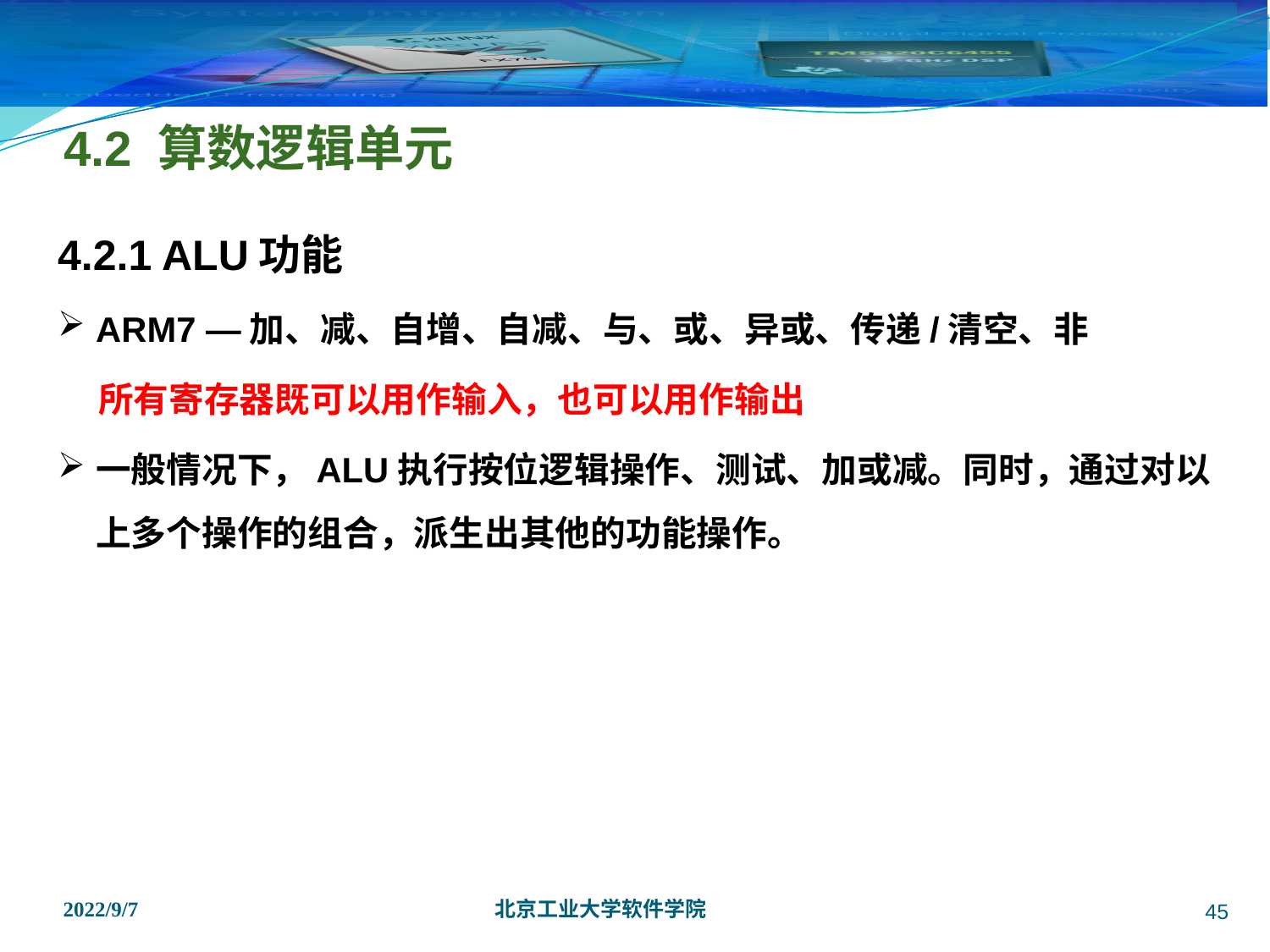

# 4.2 算数逻辑单元
4.2.1 ALU功能
ARM7 —加、减、自增、自减、与、或、异或、传递/清空、非
    所有寄存器既可以用作输入，也可以用作输出
一般情况下，ALU执行按位逻辑操作、测试、加或减。同时，通过对以上多个操作的组合，派生出其他的功能操作。